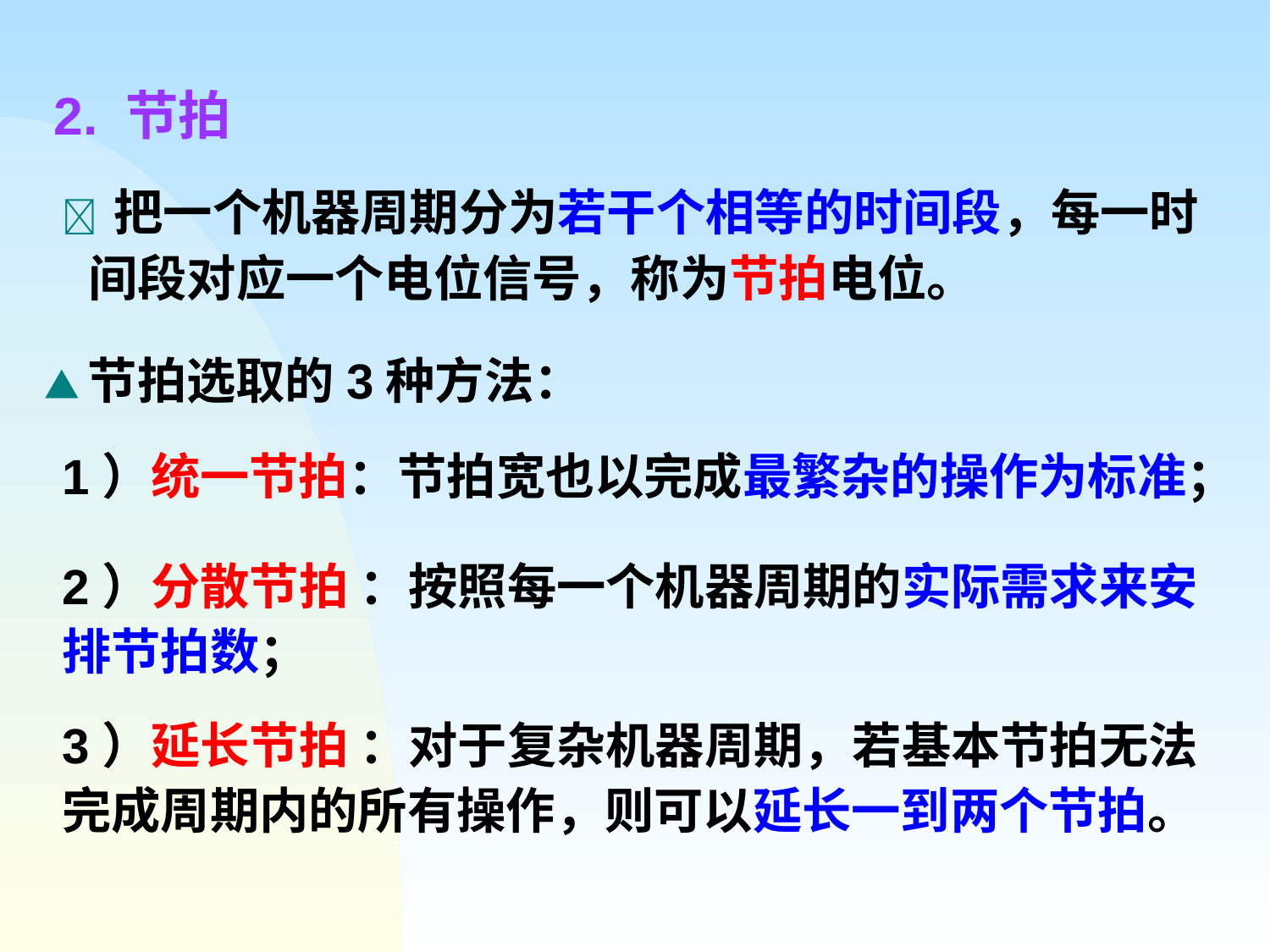

2. 节拍
• 把一个机器周期分为若干个相等的时间段，每一时间段对应一个电位信号，称为节拍电位。
▲节拍选取的3种方法：
1）统一节拍：节拍宽也以完成最繁杂的操作为标准；
2）分散节拍 ：按照每一个机器周期的实际需求来安排节拍数；
3）延长节拍 ：对于复杂机器周期，若基本节拍无法完成周期内的所有操作，则可以延长一到两个节拍。
104